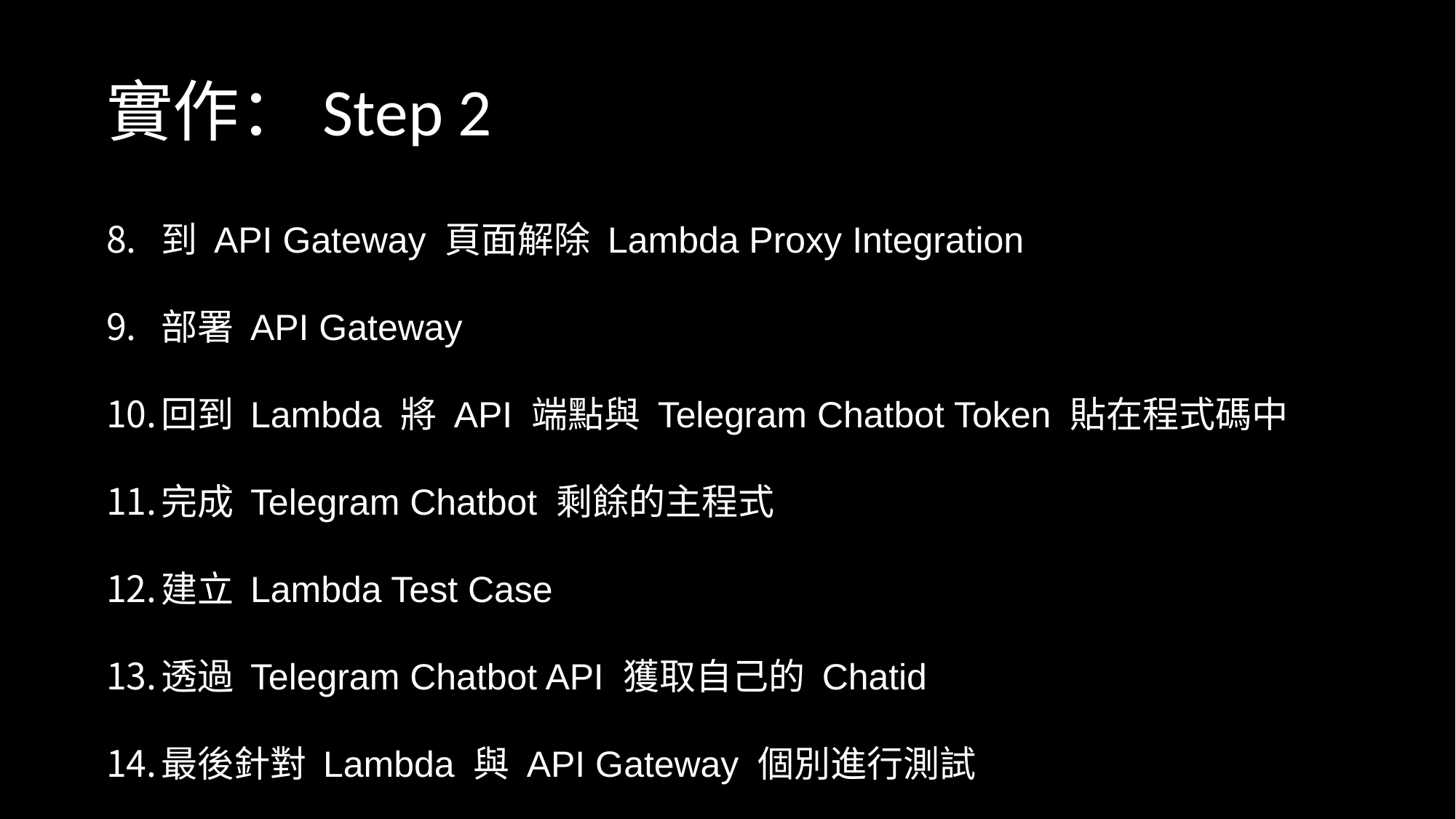

實作：Step 2
到 API Gateway 頁面解除 Lambda Proxy Integration
部署 API Gateway
回到 Lambda 將 API 端點與 Telegram Chatbot Token 貼在程式碼中
完成 Telegram Chatbot 剩餘的主程式
建立 Lambda Test Case
透過 Telegram Chatbot API 獲取自己的 Chatid
最後針對 Lambda 與 API Gateway 個別進行測試